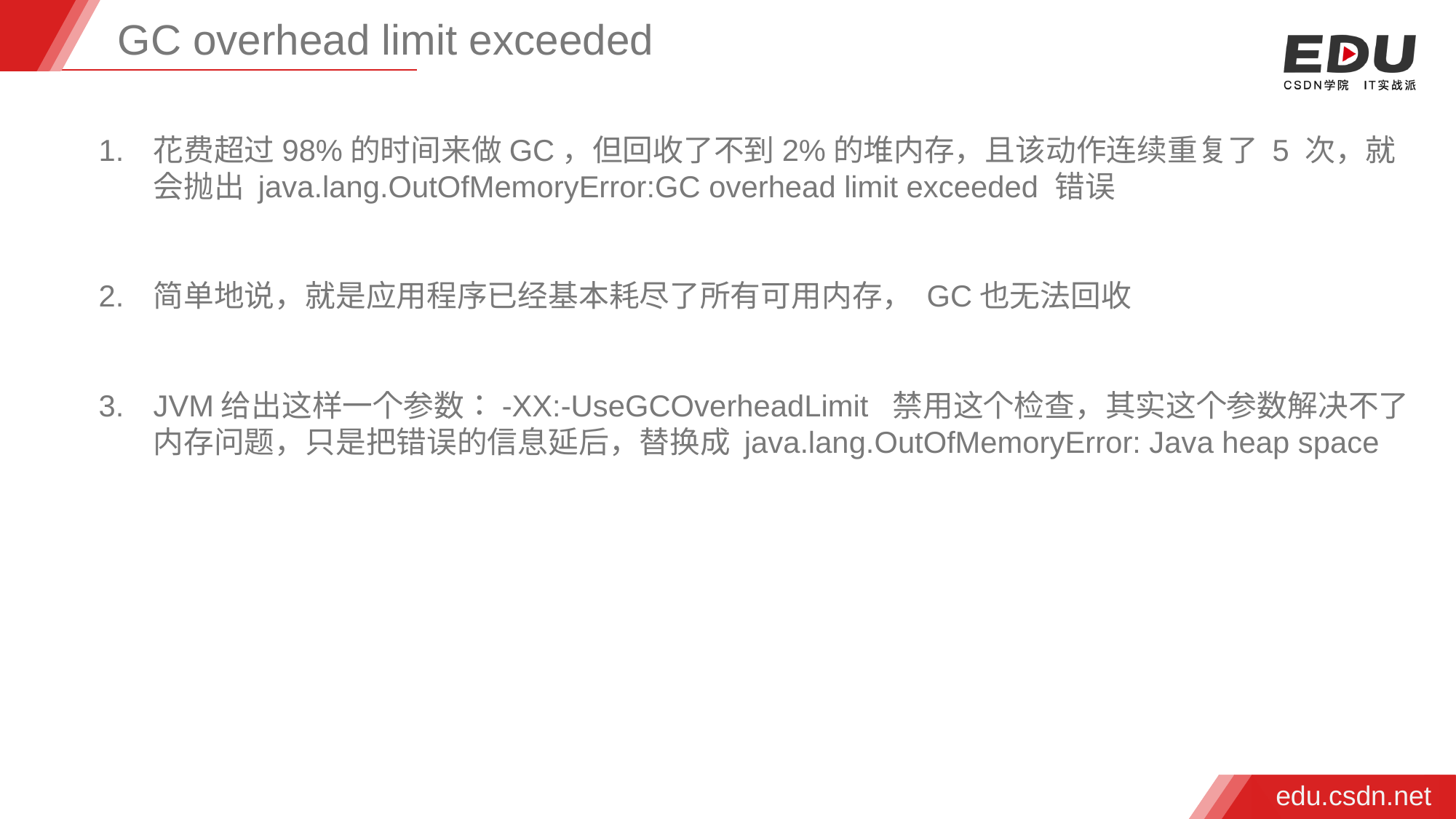

GC overhead limit exceeded
花费超过98%的时间来做GC，但回收了不到2%的堆内存，且该动作连续重复了 5 次，就会抛出 java.lang.OutOfMemoryError:GC overhead limit exceeded 错误

简单地说，就是应用程序已经基本耗尽了所有可用内存， GC也无法回收

JVM给出这样一个参数：-XX:-UseGCOverheadLimit  禁用这个检查，其实这个参数解决不了内存问题，只是把错误的信息延后，替换成 java.lang.OutOfMemoryError: Java heap space
edu.csdn.net